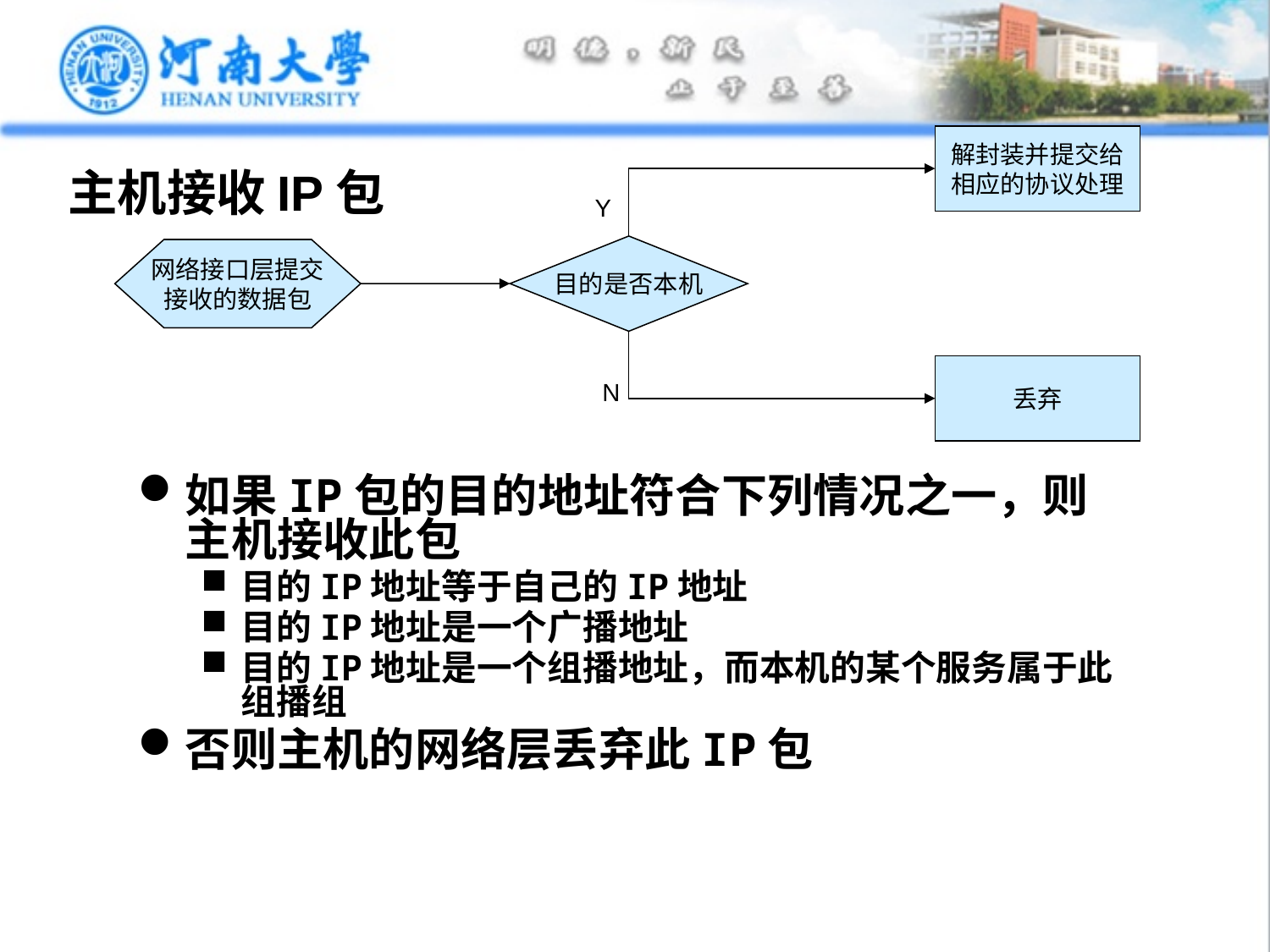

解封装并提交给
相应的协议处理
# 主机接收IP包
Y
目的是否本机
网络接口层提交
接收的数据包
丢弃
N
如果IP包的目的地址符合下列情况之一，则主机接收此包
目的IP地址等于自己的IP地址
目的IP地址是一个广播地址
目的IP地址是一个组播地址，而本机的某个服务属于此组播组
否则主机的网络层丢弃此IP包